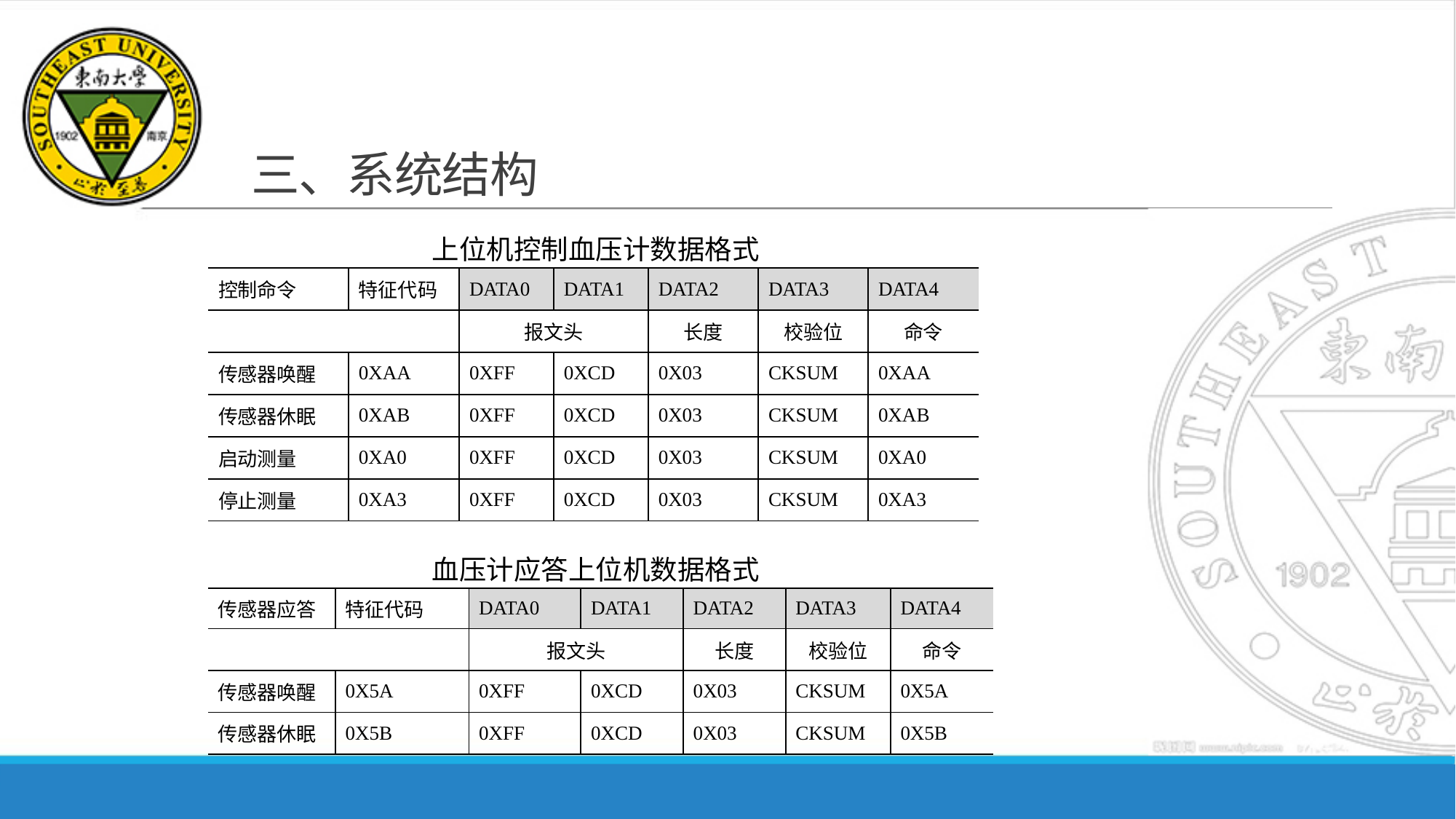

# 三、系统结构
上位机控制血压计数据格式
| 控制命令 | 特征代码 | DATA0 | DATA1 | DATA2 | DATA3 | DATA4 |
| --- | --- | --- | --- | --- | --- | --- |
|  |  | 报文头 |  | 长度 | 校验位 | 命令 |
| 传感器唤醒 | 0XAA | 0XFF | 0XCD | 0X03 | CKSUM | 0XAA |
| 传感器休眠 | 0XAB | 0XFF | 0XCD | 0X03 | CKSUM | 0XAB |
| 启动测量 | 0XA0 | 0XFF | 0XCD | 0X03 | CKSUM | 0XA0 |
| 停止测量 | 0XA3 | 0XFF | 0XCD | 0X03 | CKSUM | 0XA3 |
血压计应答上位机数据格式
| 传感器应答 | 特征代码 | DATA0 | DATA1 | DATA2 | DATA3 | DATA4 |
| --- | --- | --- | --- | --- | --- | --- |
|  |  | 报文头 |  | 长度 | 校验位 | 命令 |
| 传感器唤醒 | 0X5A | 0XFF | 0XCD | 0X03 | CKSUM | 0X5A |
| 传感器休眠 | 0X5B | 0XFF | 0XCD | 0X03 | CKSUM | 0X5B |